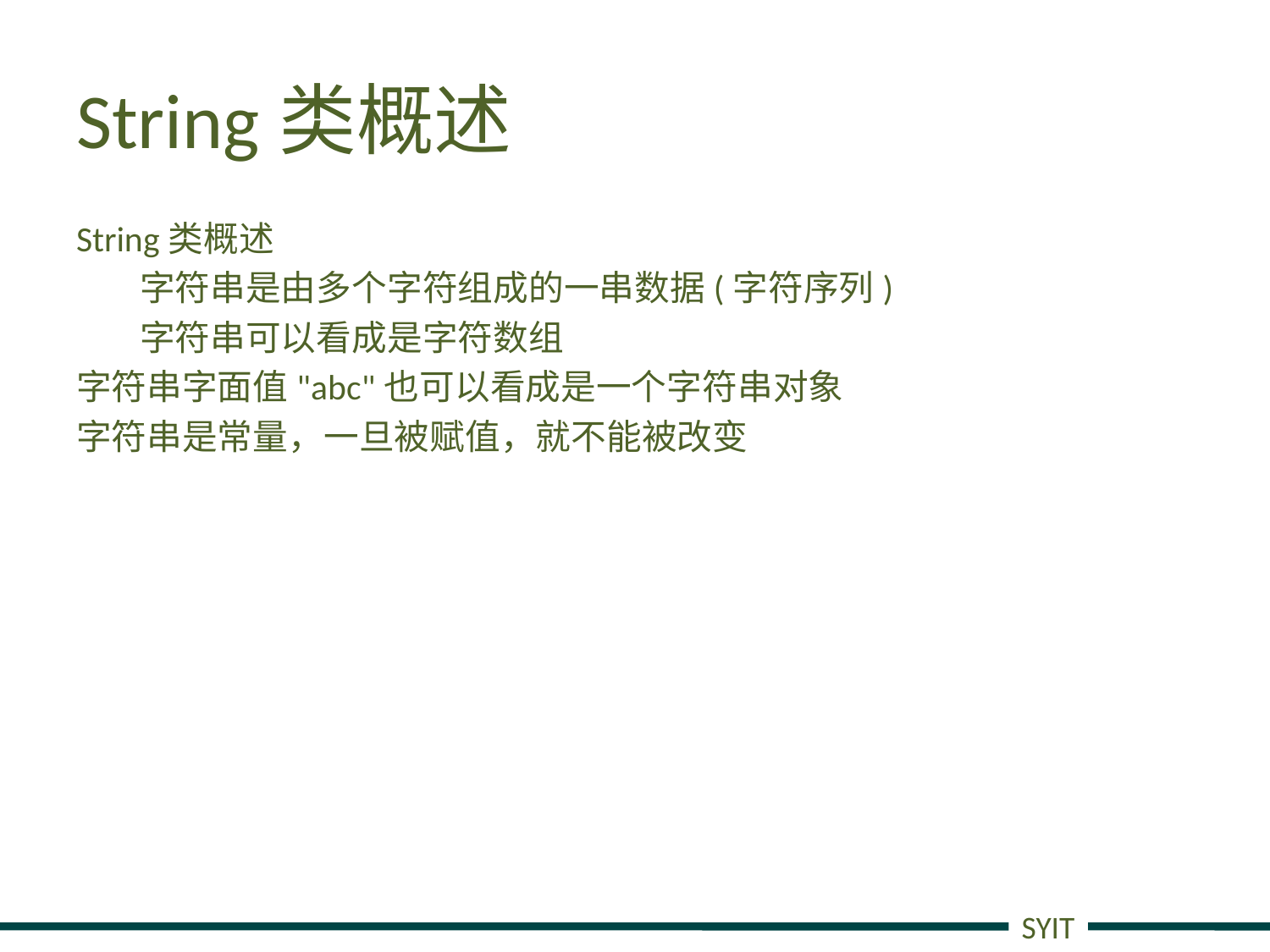

# String类概述
String类概述
字符串是由多个字符组成的一串数据(字符序列)
字符串可以看成是字符数组
字符串字面值"abc"也可以看成是一个字符串对象
字符串是常量，一旦被赋值，就不能被改变
SYIT